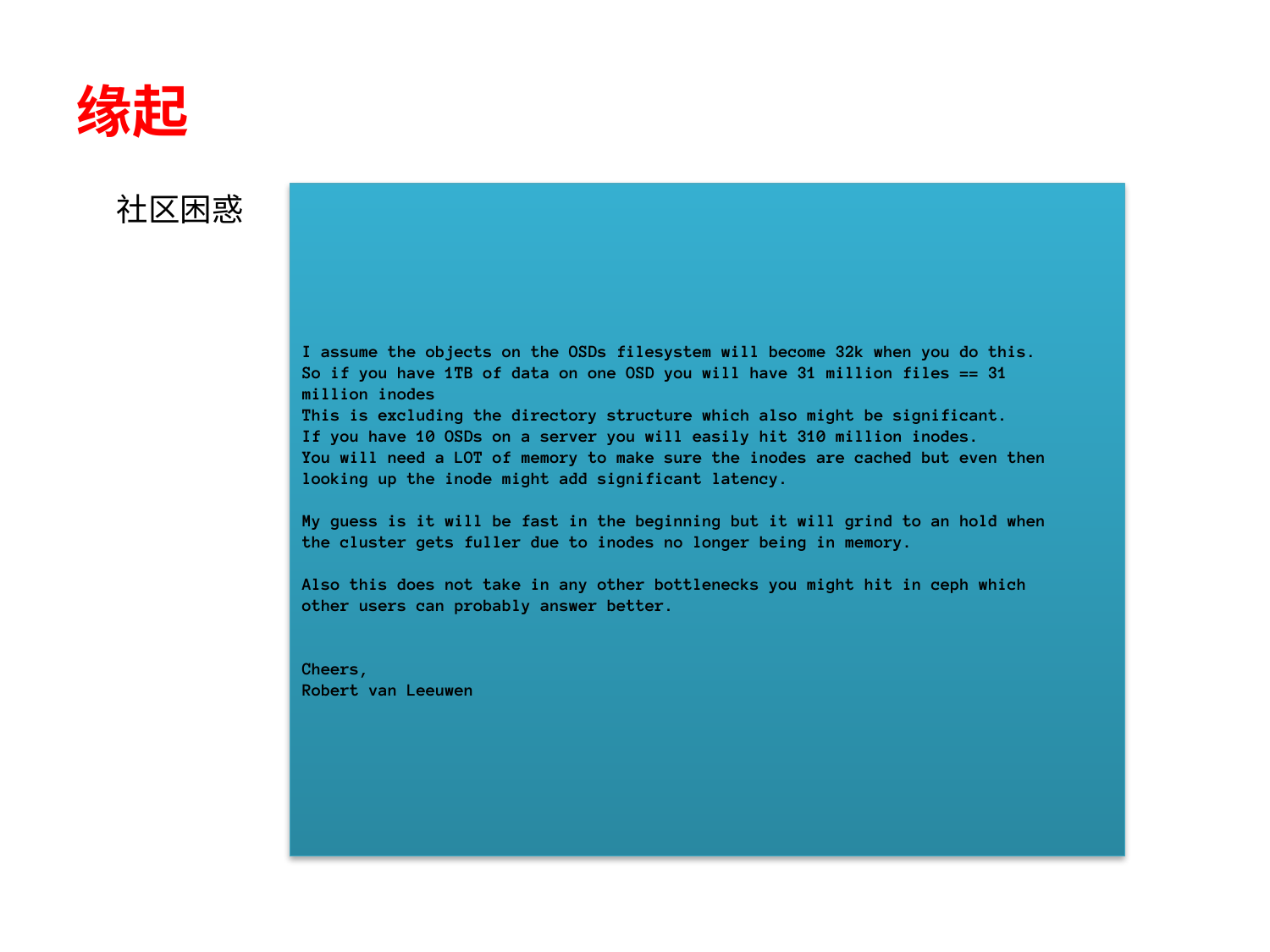

缘起
社区困惑
I assume the objects on the OSDs filesystem will become 32k when you do this.
So if you have 1TB of data on one OSD you will have 31 million files == 31
million inodes
This is excluding the directory structure which also might be significant.
If you have 10 OSDs on a server you will easily hit 310 million inodes.
You will need a LOT of memory to make sure the inodes are cached but even then
looking up the inode might add significant latency.

My guess is it will be fast in the beginning but it will grind to an hold when
the cluster gets fuller due to inodes no longer being in memory.

Also this does not take in any other bottlenecks you might hit in ceph which
other users can probably answer better.

Cheers,
Robert van Leeuwen